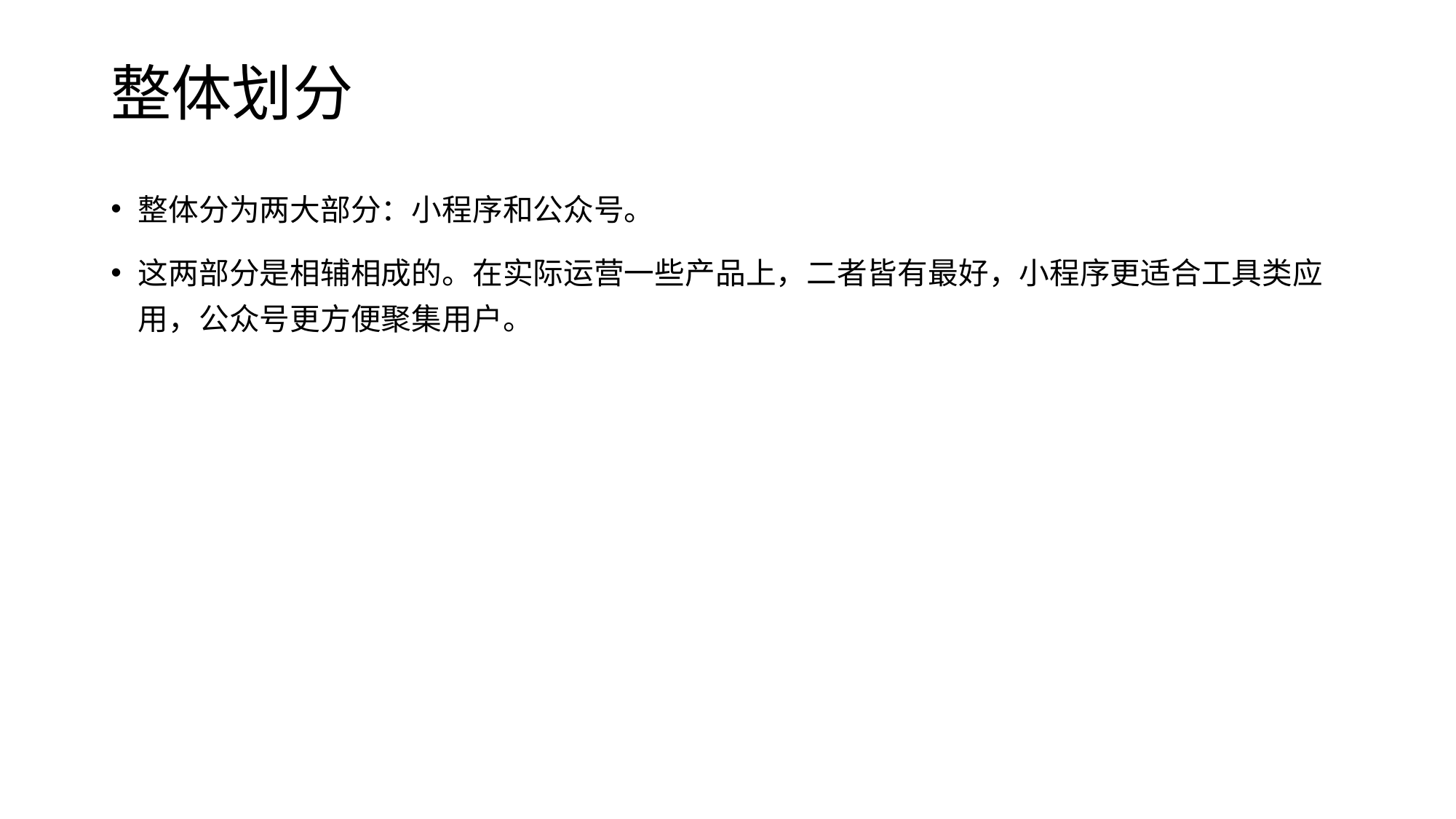

# 整体划分
整体分为两大部分：小程序和公众号。
这两部分是相辅相成的。在实际运营一些产品上，二者皆有最好，小程序更适合工具类应用，公众号更方便聚集用户。